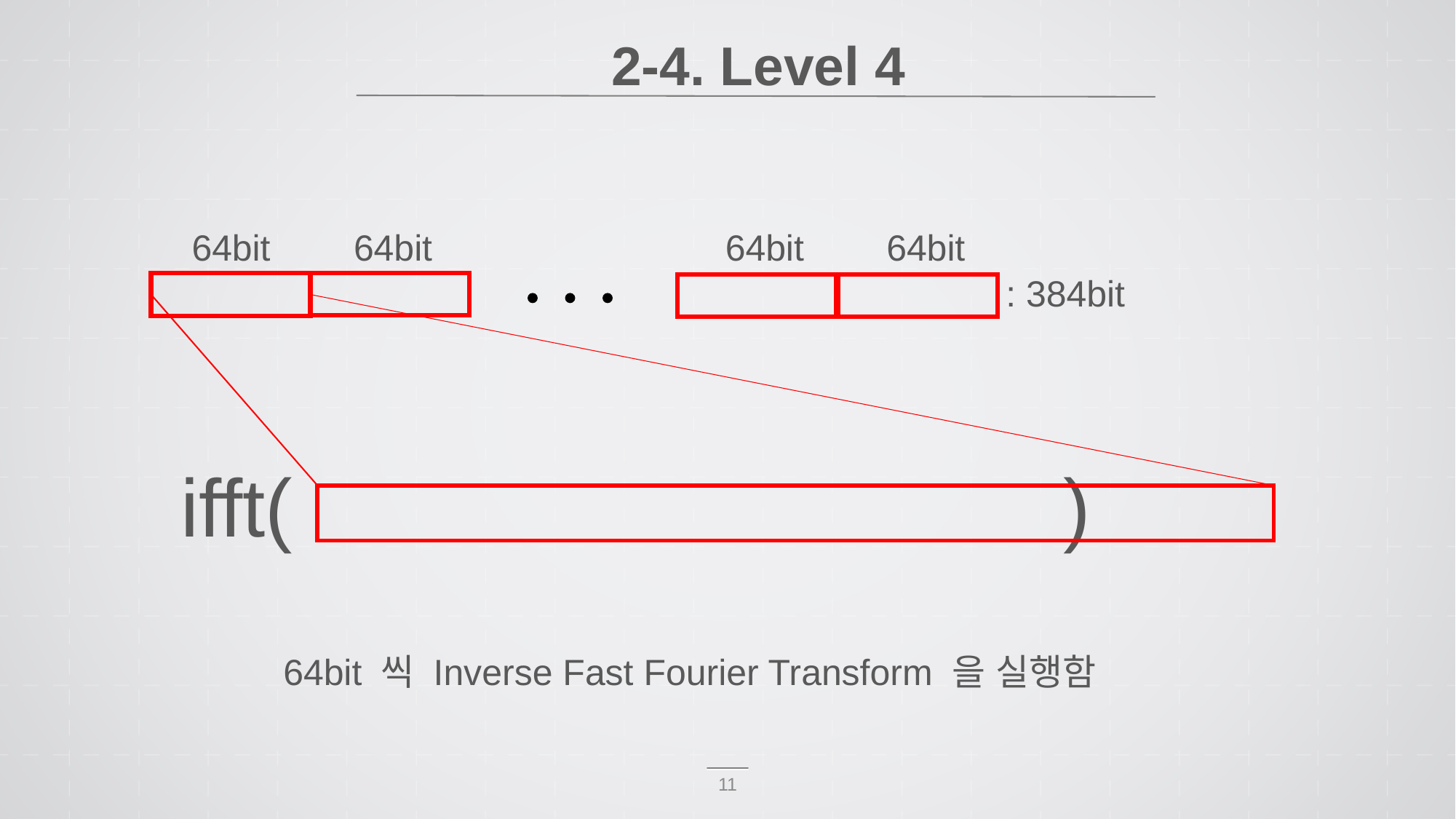

2-4. Level 4
64bit
64bit
64bit
64bit
: 384bit

ifft(                                  )
|  |
| --- |
64bit 씩 Inverse Fast Fourier Transform 을 실행함
11